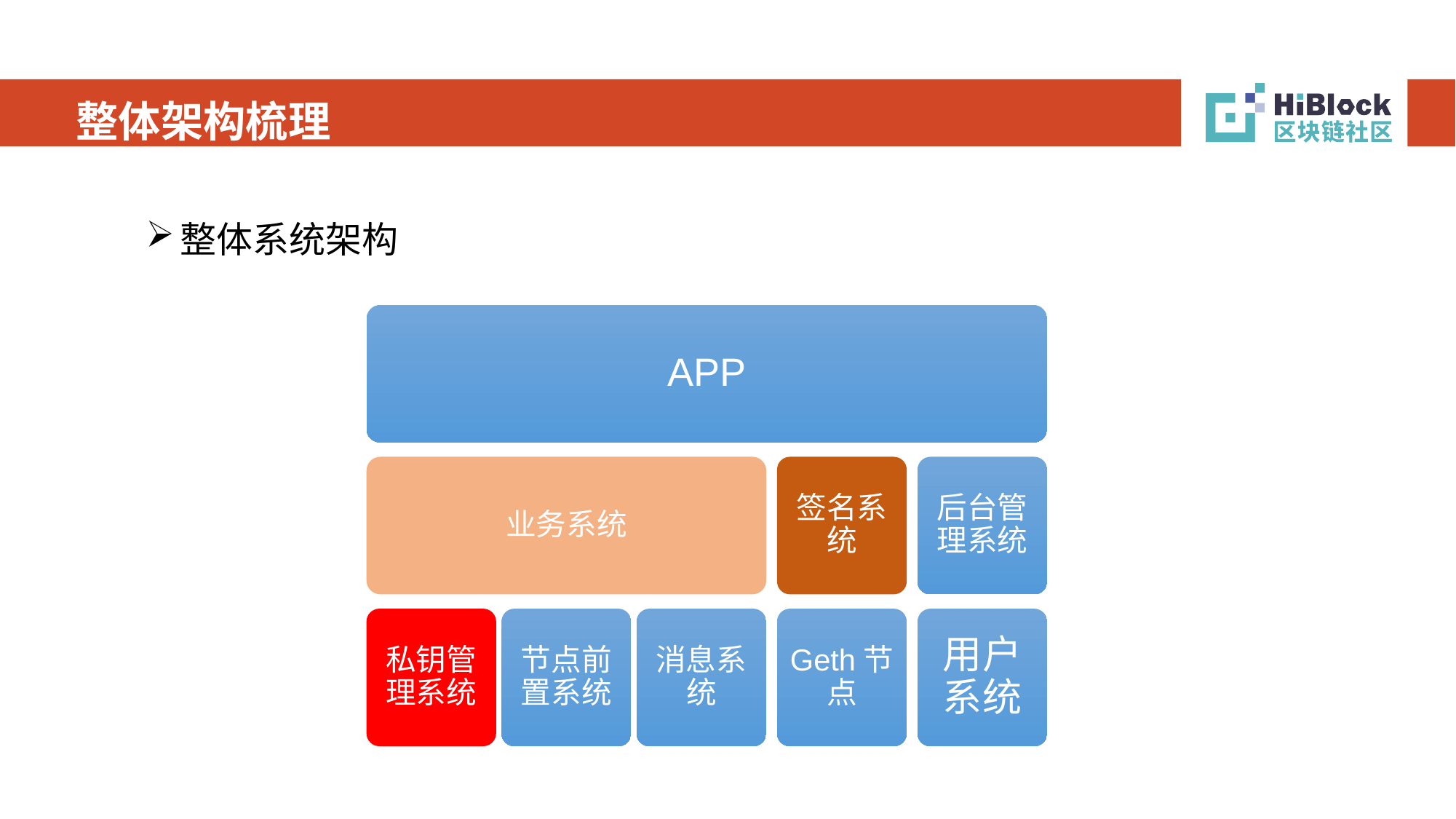

# 整体架构梳理
整体系统架构
APP
业务系统
签名系统
后台管理系统
私钥管理系统
节点前置系统
消息系统
Geth节点
用户系统